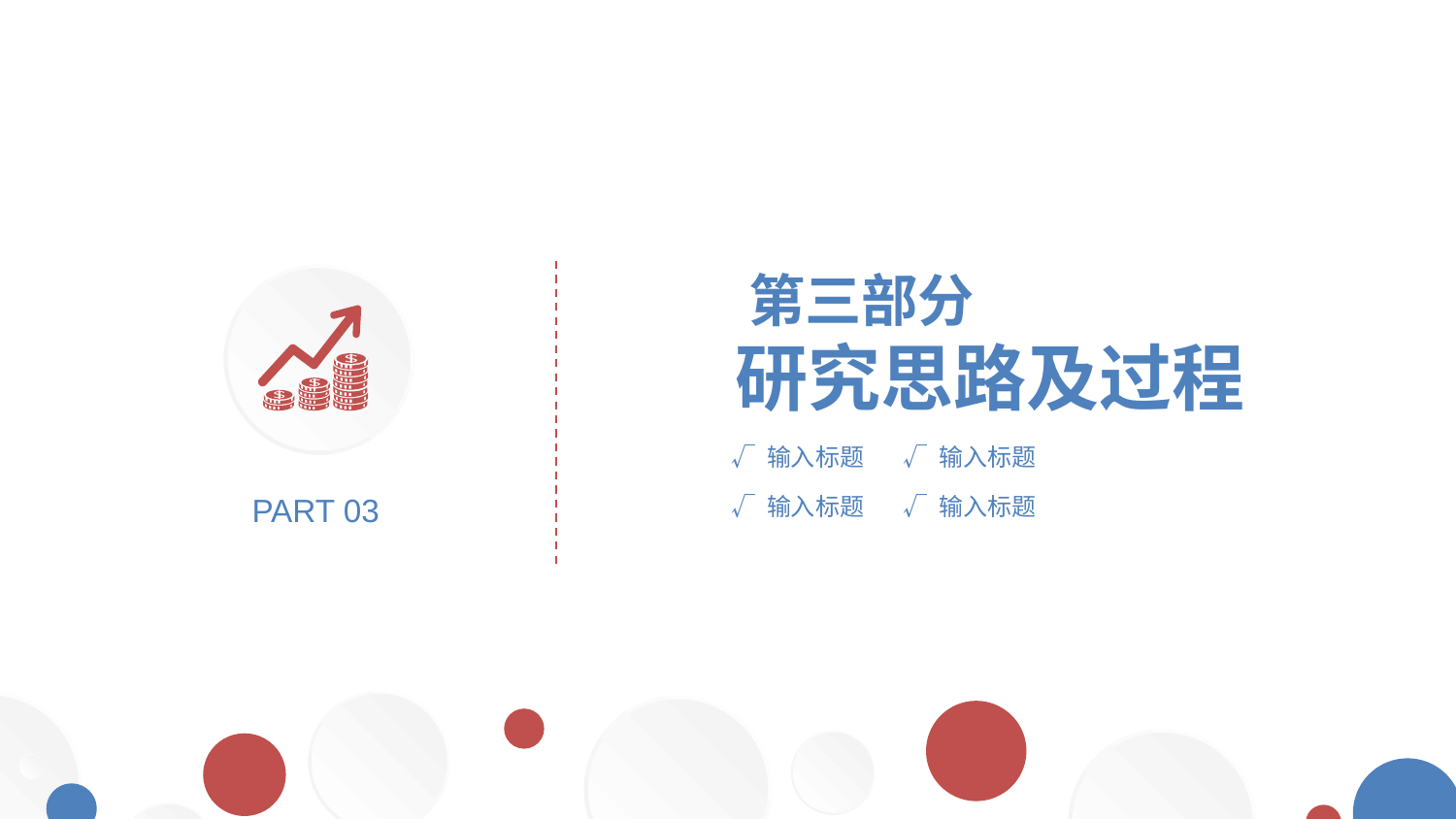

第三部分
研究思路及过程

√ 输入标题
√ 输入标题
√ 输入标题
√ 输入标题
PART 03